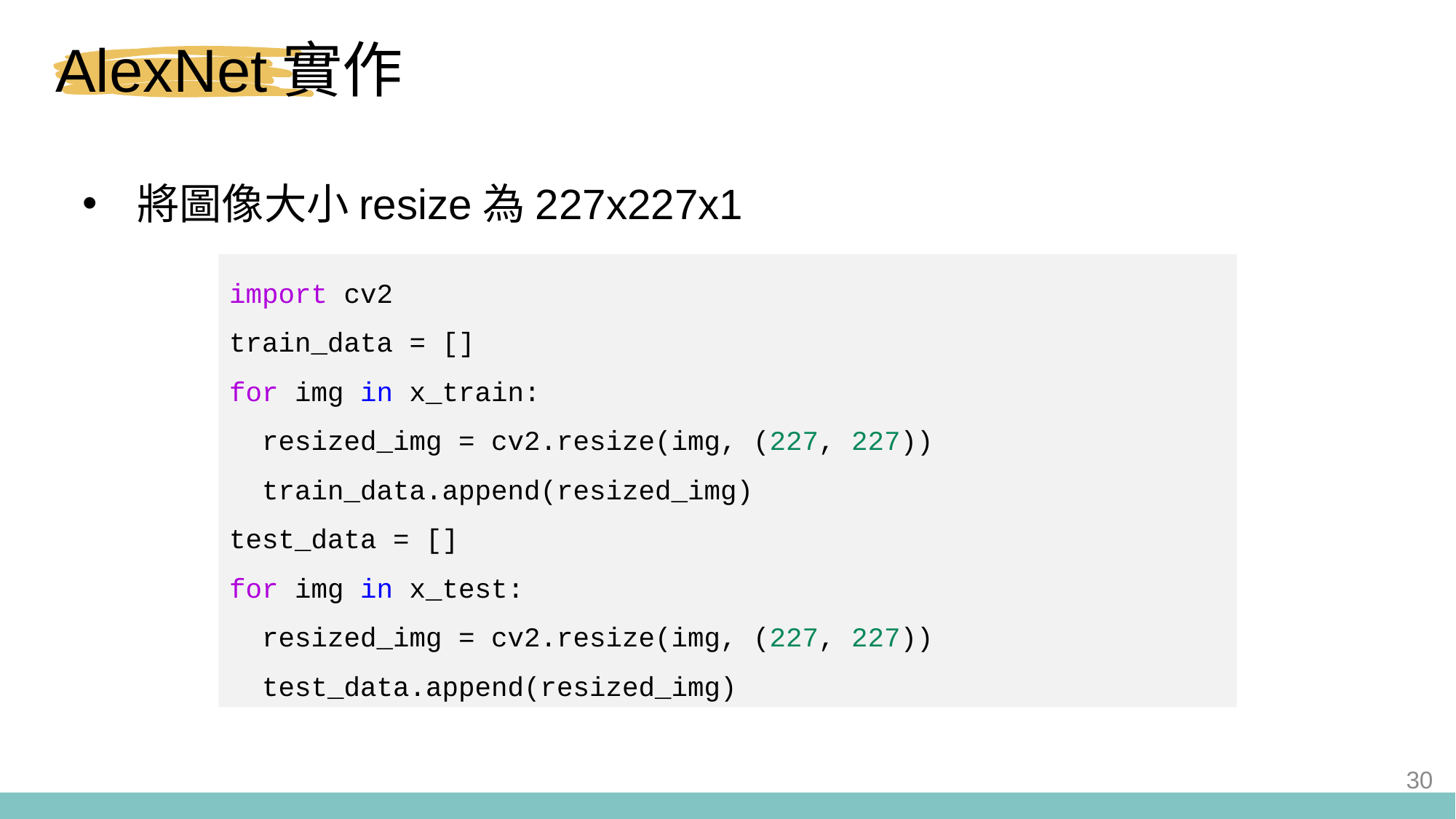

AlexNet實作
將圖像大小resize為227x227x1
import cv2
train_data = []
for img in x_train:
  resized_img = cv2.resize(img, (227, 227))
  train_data.append(resized_img)
test_data = []
for img in x_test:
  resized_img = cv2.resize(img, (227, 227))
  test_data.append(resized_img)
30